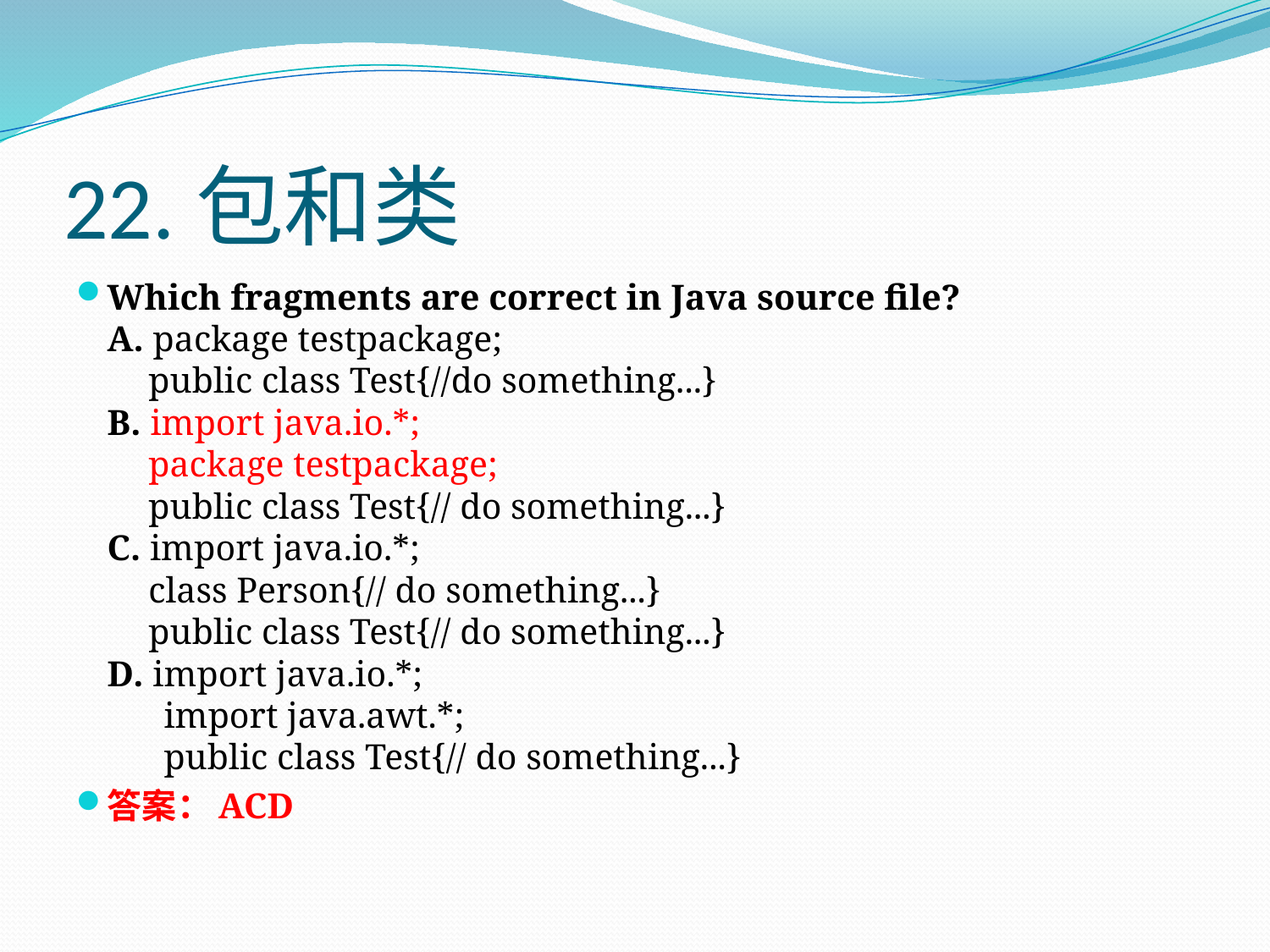

# 22.包和类
Which fragments are correct in Java source file?
A. package testpackage;
　public class Test{//do something...}
B. import java.io.*;
　package testpackage;
　public class Test{// do something...}
C. import java.io.*;
　class Person{// do something...}
　public class Test{// do something...}
D. import java.io.*;
 　import java.awt.*;
 　public class Test{// do something...}
答案：ACD